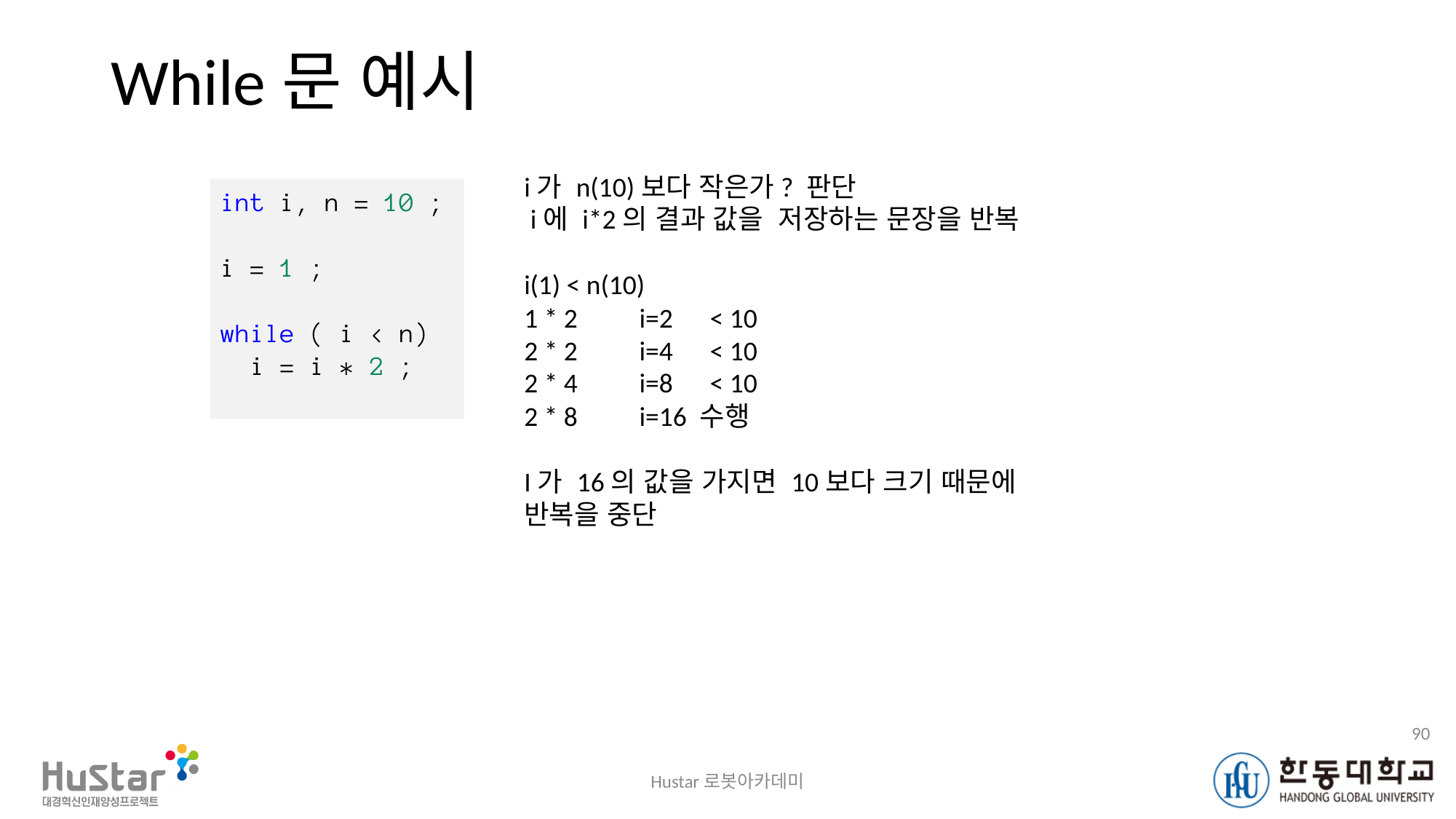

# While문 예시

i가 n(10)보다 작은가? 판단
 i에 i*2의 결과 값을  저장하는 문장을 반복

i(1) < n(10)
1 * 2          i=2      < 10
2 * 2          i=4      < 10
2 * 4          i=8      < 10
2 * 8          i=16 수행

I가 16의 값을 가지면 10보다 크기 때문에
반복을 중단

int i, n = 10 ;
i = 1 ;

while ( i < n)
  i = i * 2 ;
90
Hustar로봇아카데미